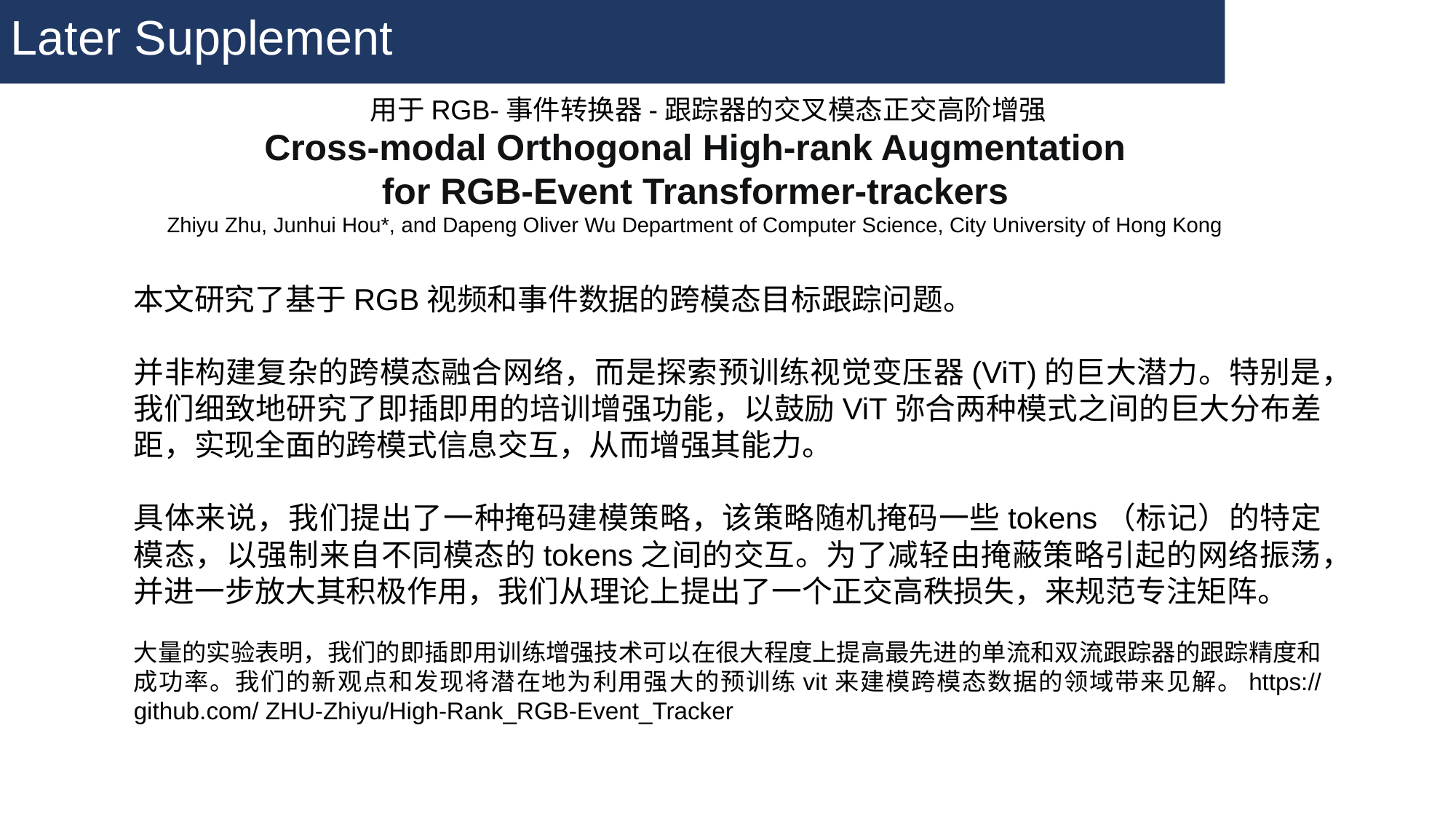

Later Supplement
用于RGB-事件转换器-跟踪器的交叉模态正交高阶增强
Cross-modal Orthogonal High-rank Augmentation
for RGB-Event Transformer-trackers
Zhiyu Zhu, Junhui Hou*, and Dapeng Oliver Wu Department of Computer Science, City University of Hong Kong
本文研究了基于RGB视频和事件数据的跨模态目标跟踪问题。

并非构建复杂的跨模态融合网络，而是探索预训练视觉变压器(ViT)的巨大潜力。特别是，我们细致地研究了即插即用的培训增强功能，以鼓励ViT弥合两种模式之间的巨大分布差距，实现全面的跨模式信息交互，从而增强其能力。

具体来说，我们提出了一种掩码建模策略，该策略随机掩码一些tokens（标记）的特定模态，以强制来自不同模态的tokens之间的交互。为了减轻由掩蔽策略引起的网络振荡，并进一步放大其积极作用，我们从理论上提出了一个正交高秩损失，来规范专注矩阵。

大量的实验表明，我们的即插即用训练增强技术可以在很大程度上提高最先进的单流和双流跟踪器的跟踪精度和成功率。我们的新观点和发现将潜在地为利用强大的预训练vit来建模跨模态数据的领域带来见解。https://github.com/ ZHU-Zhiyu/High-Rank_RGB-Event_Tracker